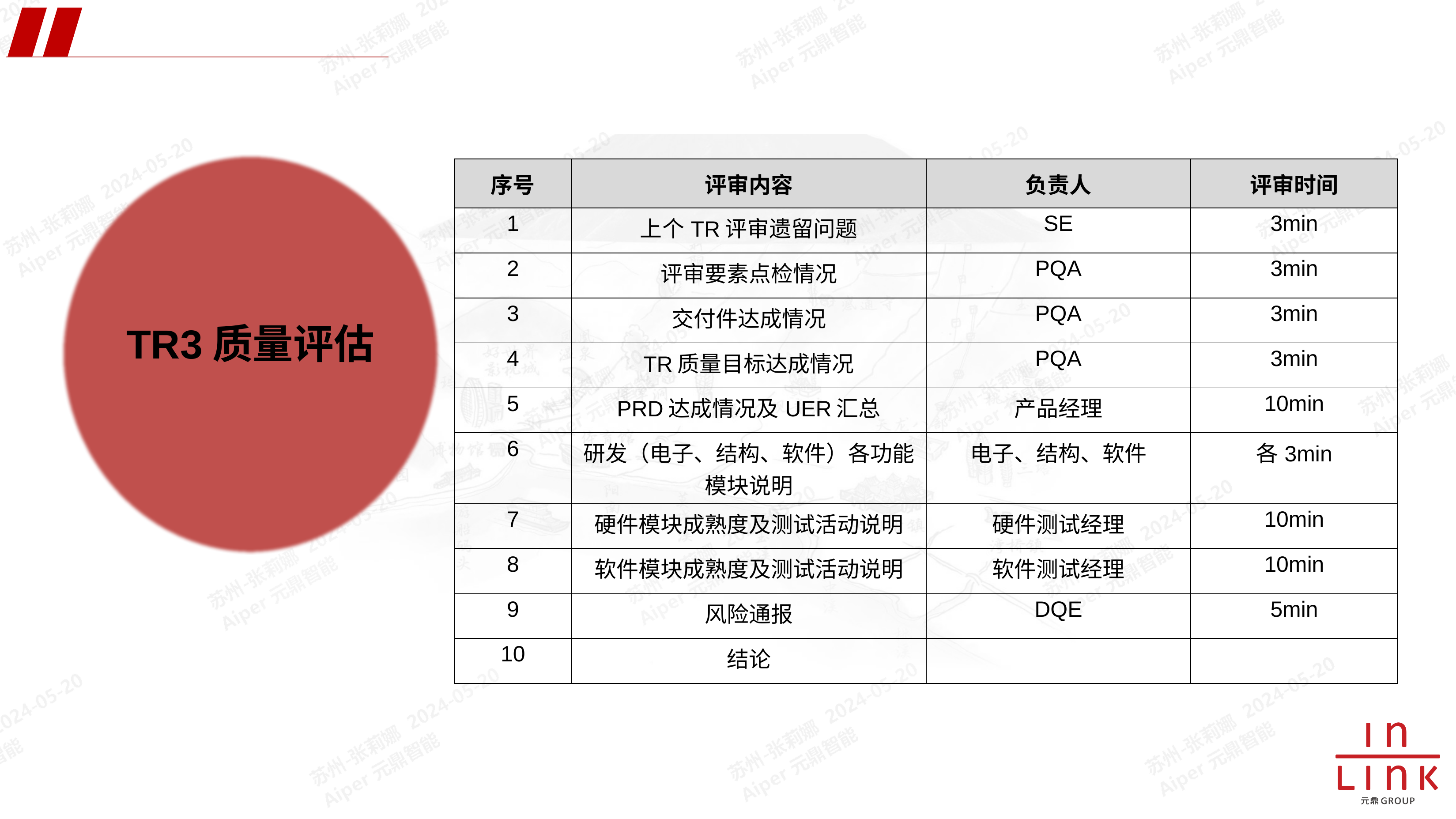

TR3质量评估
| 序号 | 评审内容 | 负责人 | 评审时间 |
| --- | --- | --- | --- |
| 1 | 上个TR评审遗留问题 | SE | 3min |
| 2 | 评审要素点检情况 | PQA | 3min |
| 3 | 交付件达成情况 | PQA | 3min |
| 4 | TR质量目标达成情况 | PQA | 3min |
| 5 | PRD达成情况及UER汇总 | 产品经理 | 10min |
| 6 | 研发（电子、结构、软件）各功能模块说明 | 电子、结构、软件 | 各3min |
| 7 | 硬件模块成熟度及测试活动说明 | 硬件测试经理 | 10min |
| 8 | 软件模块成熟度及测试活动说明 | 软件测试经理 | 10min |
| 9 | 风险通报 | DQE | 5min |
| 10 | 结论 |  |  |